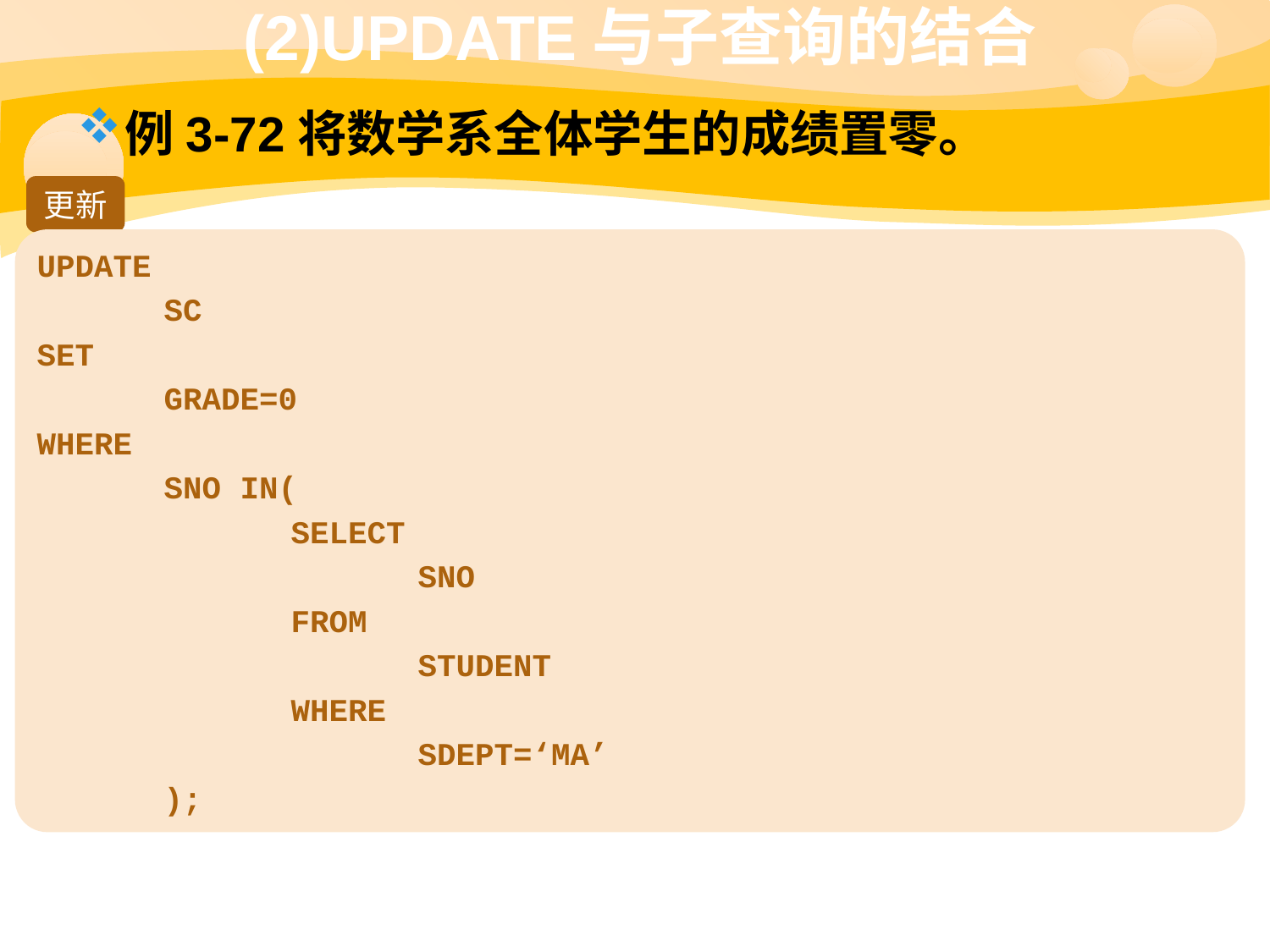

# (2)UPDATE与子查询的结合
例3-72将数学系全体学生的成绩置零。

更新
UPDATE
	SC
SET
	GRADE=0
WHERE
	SNO IN(
		SELECT
			SNO
		FROM
			STUDENT
		WHERE
			SDEPT=‘MA’
	);